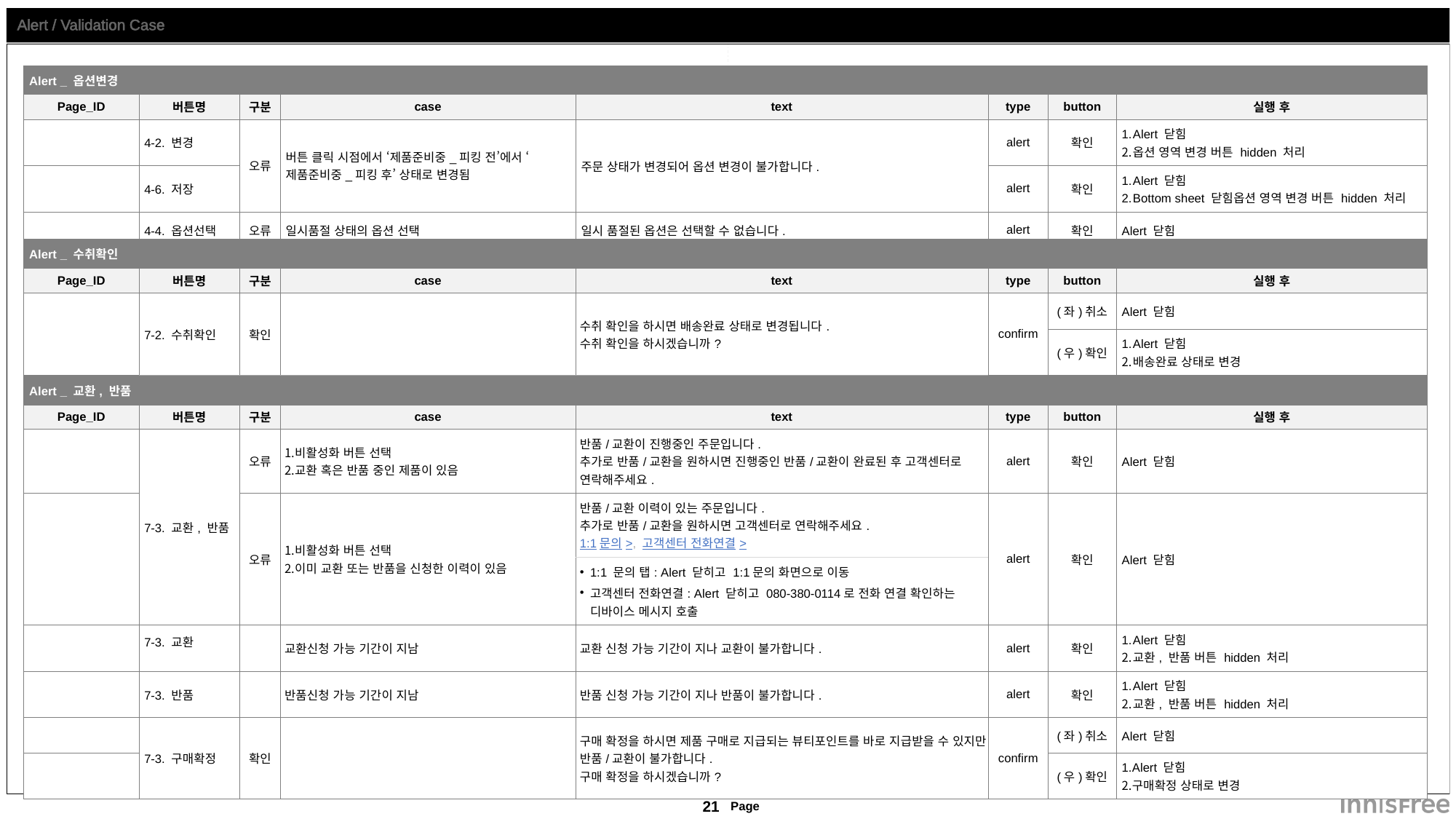

# Alert / Validation Case
| Alert \_ 옵션변경 |  |  |  |  |  |  |  |
| --- | --- | --- | --- | --- | --- | --- | --- |
| Page\_ID | 버튼명 | 구분 | case | text | type | button | 실행 후 |
|  | 4-2. 변경 | 오류 | 버튼 클릭 시점에서 ‘제품준비중\_피킹 전’에서 ‘제품준비중\_피킹 후’ 상태로 변경됨 | 주문 상태가 변경되어 옵션 변경이 불가합니다. | alert | 확인 | Alert 닫힘 옵션 영역 변경 버튼 hidden 처리 |
|  | 4-6. 저장 |  |  |  | alert | 확인 | Alert 닫힘 Bottom sheet 닫힘옵션 영역 변경 버튼 hidden 처리 |
|  | 4-4. 옵션선택 | 오류 | 일시품절 상태의 옵션 선택 | 일시 품절된 옵션은 선택할 수 없습니다. | alert | 확인 | Alert 닫힘 |
| Alert \_ 수취확인 |  |  |  |  |  |  |  |
| --- | --- | --- | --- | --- | --- | --- | --- |
| Page\_ID | 버튼명 | 구분 | case | text | type | button | 실행 후 |
|  | 7-2. 수취확인 | 확인 |  | 수취 확인을 하시면 배송완료 상태로 변경됩니다. 수취 확인을 하시겠습니까? | confirm | (좌)취소 | Alert 닫힘 |
|  |  |  |  |  |  | (우)확인 | Alert 닫힘 배송완료 상태로 변경 |
| Alert \_ 교환, 반품 |  |  |  |  |  |  |  |
| --- | --- | --- | --- | --- | --- | --- | --- |
| Page\_ID | 버튼명 | 구분 | case | text | type | button | 실행 후 |
|  | 7-3. 교환, 반품 | 오류 | 비활성화 버튼 선택 교환 혹은 반품 중인 제품이 있음 | 반품/교환이 진행중인 주문입니다. 추가로 반품/교환을 원하시면 진행중인 반품/교환이 완료된 후 고객센터로 연락해주세요. | alert | 확인 | Alert 닫힘 |
|  |  | 오류 | 비활성화 버튼 선택 이미 교환 또는 반품을 신청한 이력이 있음 | 반품/교환 이력이 있는 주문입니다. 추가로 반품/교환을 원하시면 고객센터로 연락해주세요. 1:1문의>, 고객센터 전화연결> | alert | 확인 | Alert 닫힘 |
|  |  |  |  | 1:1 문의 탭: Alert 닫히고 1:1문의 화면으로 이동 고객센터 전화연결: Alert 닫히고 080-380-0114로 전화 연결 확인하는 디바이스 메시지 호출 |  |  |  |
|  | 7-3. 교환 |  | 교환신청 가능 기간이 지남 | 교환 신청 가능 기간이 지나 교환이 불가합니다. | alert | 확인 | Alert 닫힘 교환, 반품 버튼 hidden 처리 |
|  | 7-3. 반품 |  | 반품신청 가능 기간이 지남 | 반품 신청 가능 기간이 지나 반품이 불가합니다. | alert | 확인 | Alert 닫힘 교환, 반품 버튼 hidden 처리 |
|  | 7-3. 구매확정 | 확인 |  | 구매 확정을 하시면 제품 구매로 지급되는 뷰티포인트를 바로 지급받을 수 있지만 반품/교환이 불가합니다. 구매 확정을 하시겠습니까? | confirm | (좌)취소 | Alert 닫힘 |
|  |  |  |  |  |  | (우)확인 | Alert 닫힘 구매확정 상태로 변경 |